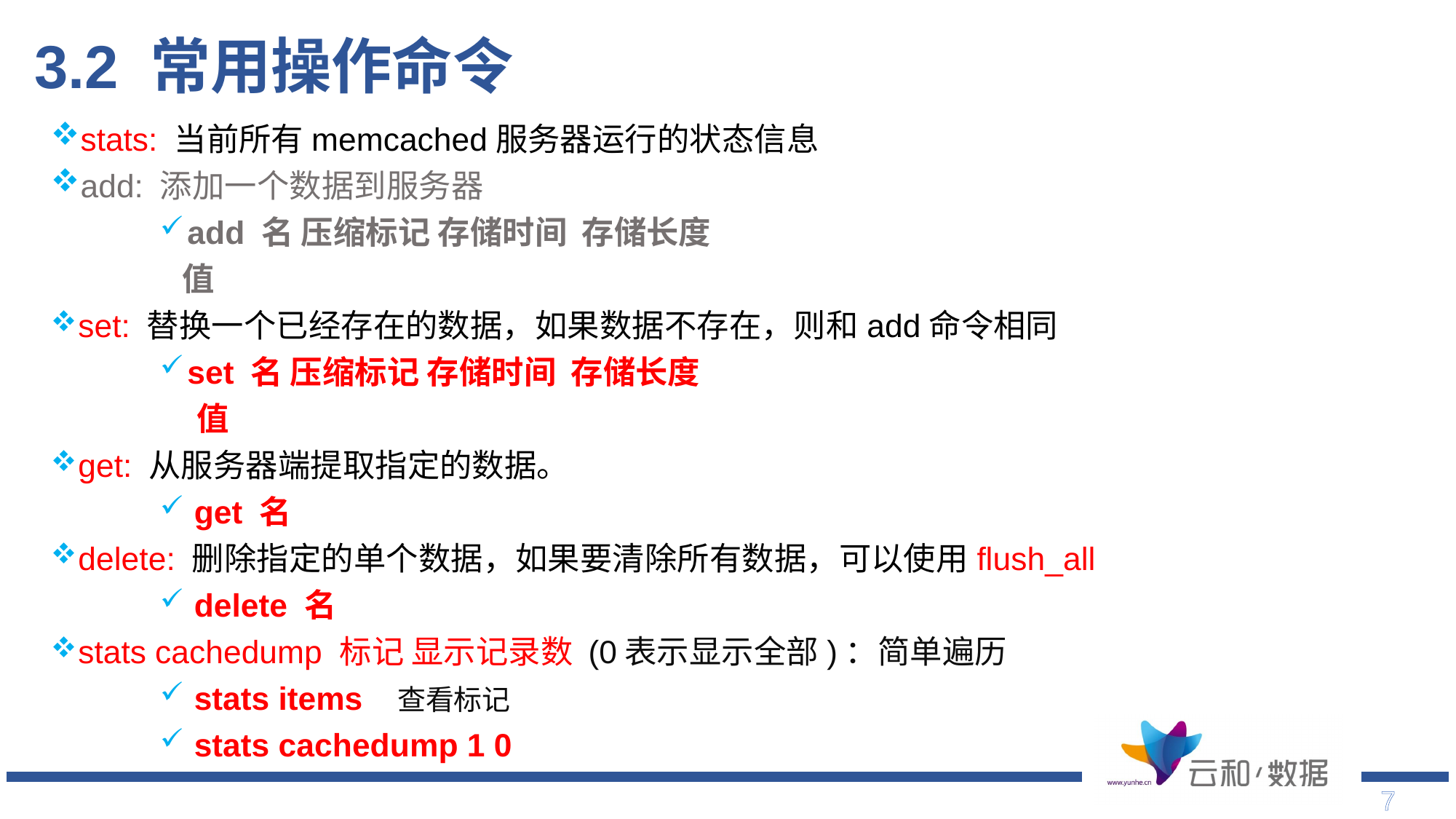

# 3.2 常用操作命令
stats: 当前所有memcached服务器运行的状态信息
add: 添加一个数据到服务器
add 名 压缩标记 存储时间  存储长度
  值
set: 替换一个已经存在的数据，如果数据不存在，则和add命令相同
set 名 压缩标记 存储时间  存储长度
    值
get: 从服务器端提取指定的数据。
get 名
delete: 删除指定的单个数据，如果要清除所有数据，可以使用flush_all
delete 名
stats cachedump 标记 显示记录数 (0表示显示全部)：简单遍历
stats items   查看标记
stats cachedump 1 0